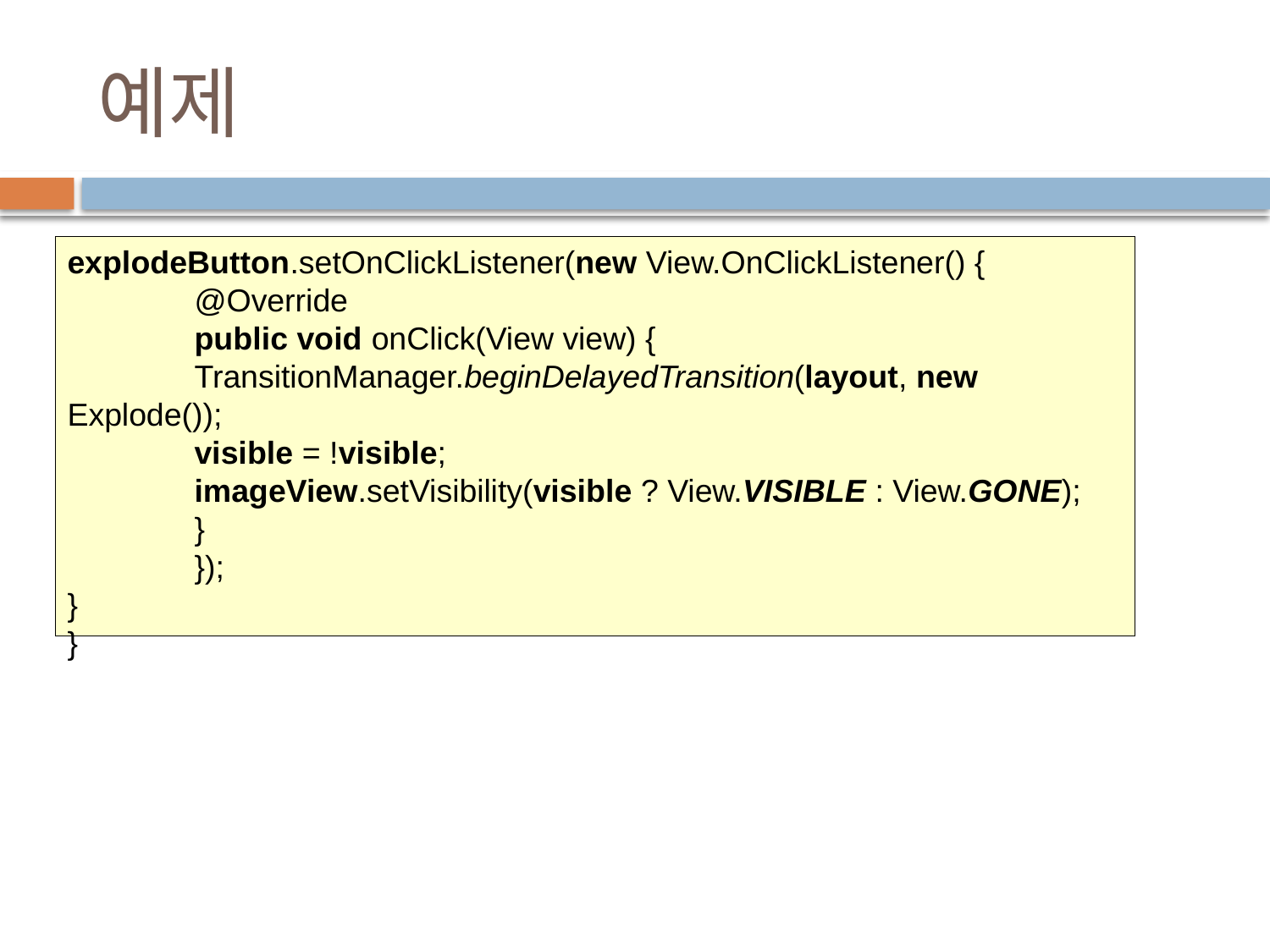

# 예제
explodeButton.setOnClickListener(new View.OnClickListener() {
	@Override
	public void onClick(View view) {
	TransitionManager.beginDelayedTransition(layout, new Explode());
	visible = !visible;
	imageView.setVisibility(visible ? View.VISIBLE : View.GONE);
	}
	});
}
}